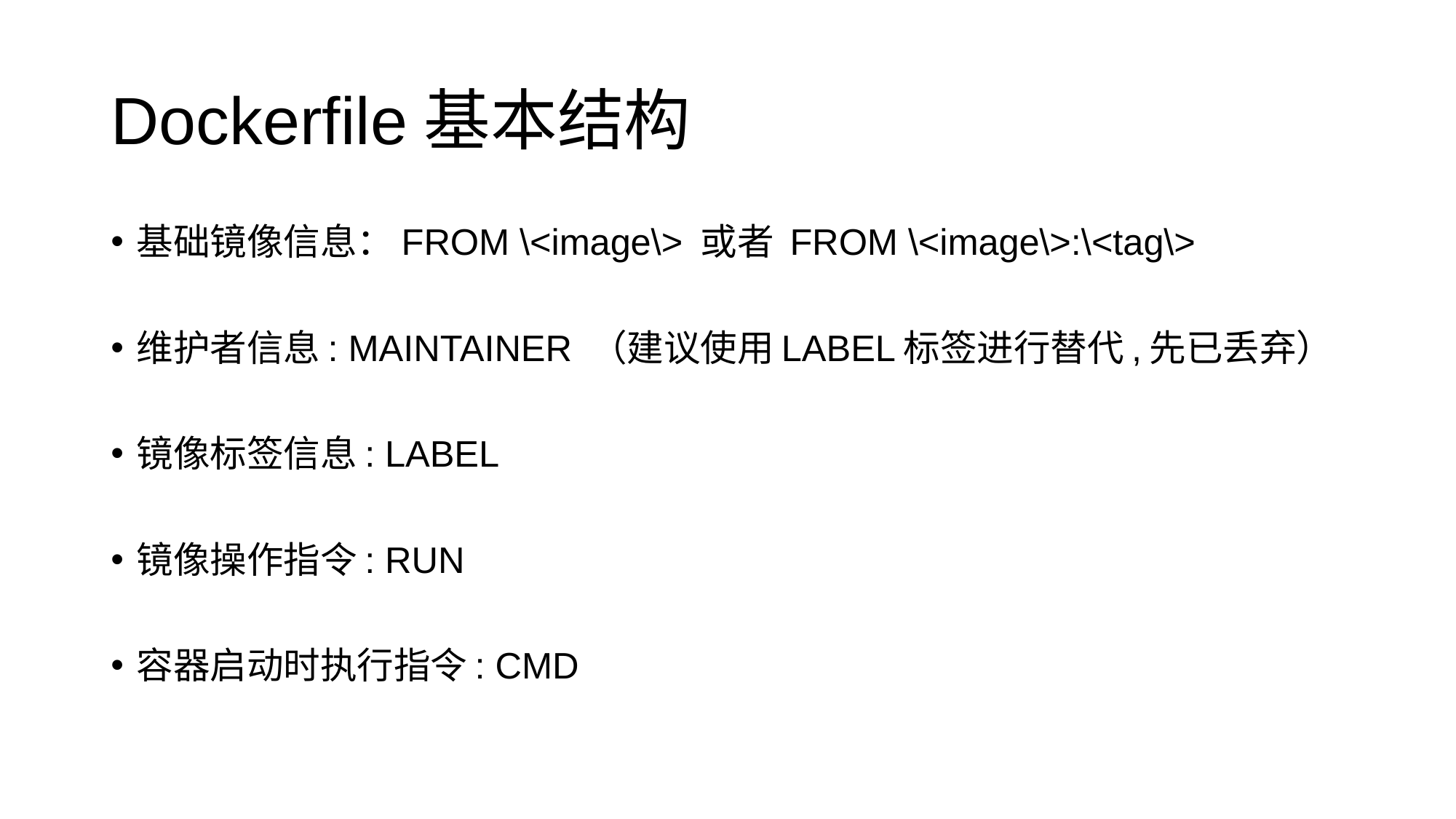

# Dockerfile基本结构
基础镜像信息：FROM \<image\> 或者 FROM \<image\>:\<tag\>

维护者信息: MAINTAINER （建议使用LABEL标签进行替代,先已丢弃）

镜像标签信息: LABEL

镜像操作指令: RUN

容器启动时执行指令: CMD